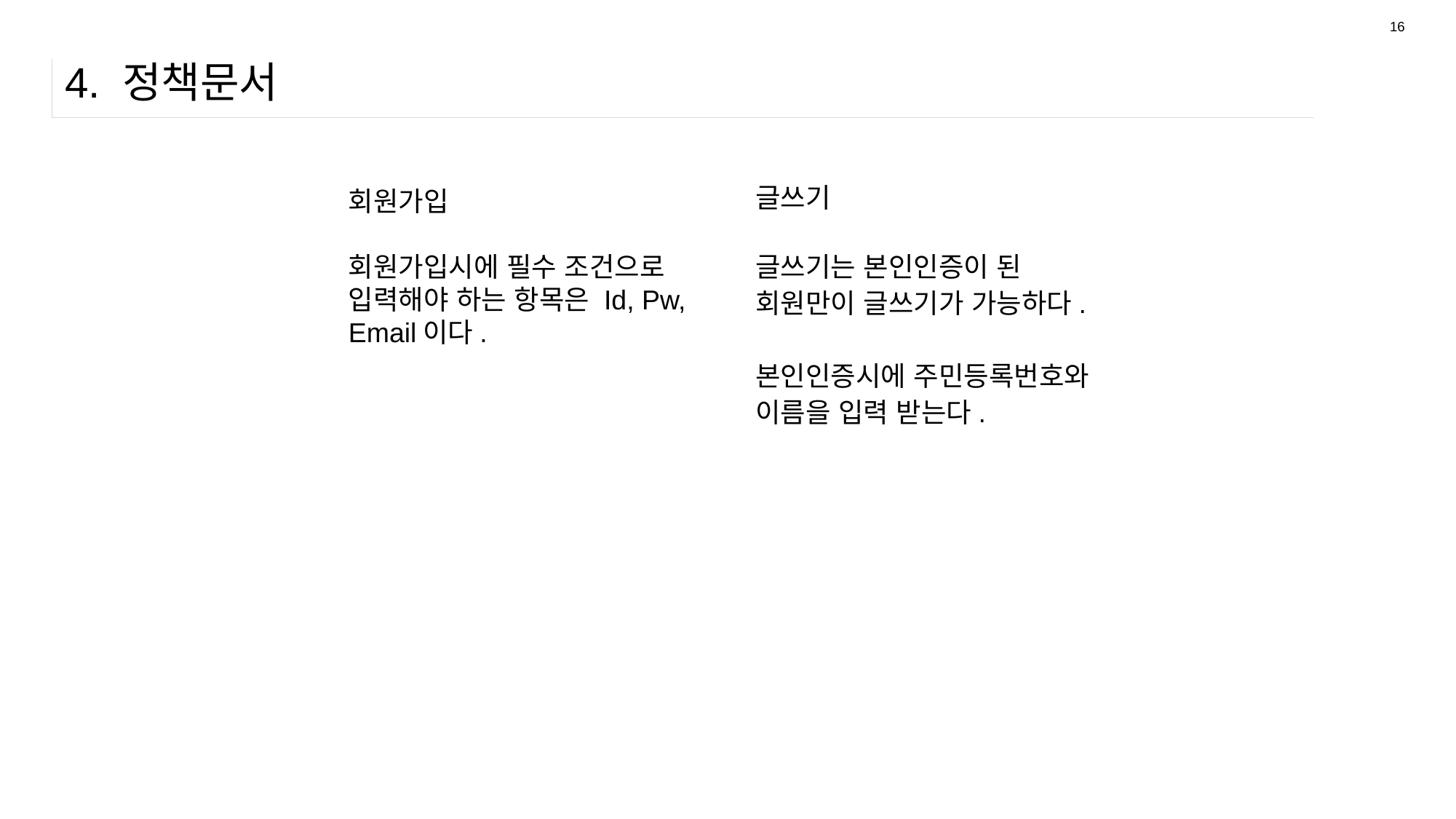

16
# 4. 정책문서
회원가입

회원가입시에 필수 조건으로 입력해야 하는 항목은 Id, Pw, Email이다.
글쓰기

글쓰기는 본인인증이 된 회원만이 글쓰기가 가능하다.

본인인증시에 주민등록번호와 이름을 입력 받는다.